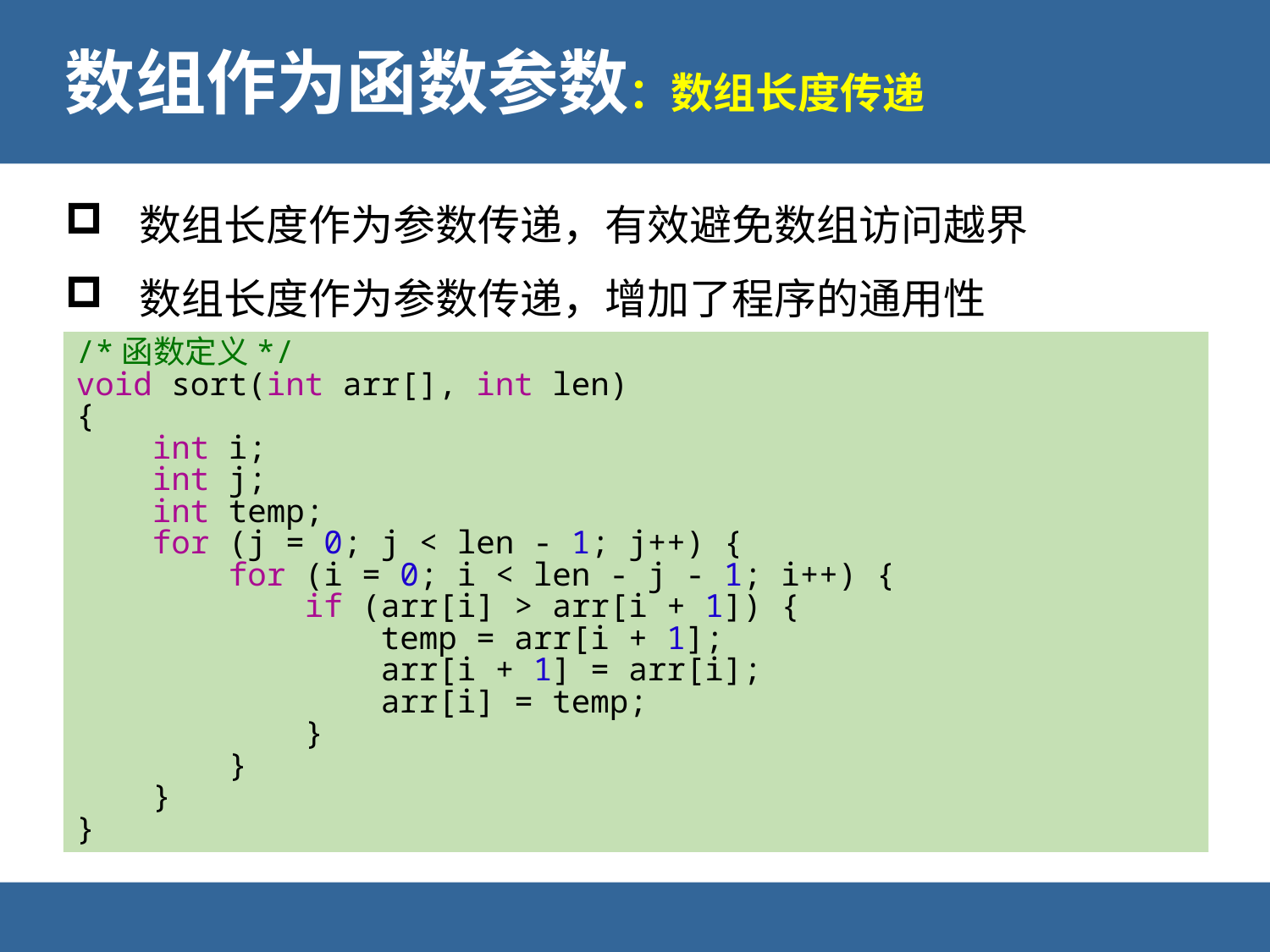

# 数组作为函数参数：数组长度传递
数组长度作为参数传递，有效避免数组访问越界
数组长度作为参数传递，增加了程序的通用性

/*函数定义*/
void sort(int arr[], int len)
{
    int i;
    int j;
    int temp;
    for (j = 0; j < len - 1; j++) {
        for (i = 0; i < len - j - 1; i++) {
            if (arr[i] > arr[i + 1]) {
                temp = arr[i + 1];
                arr[i + 1] = arr[i];
                arr[i] = temp;
            }
        }
    }
}